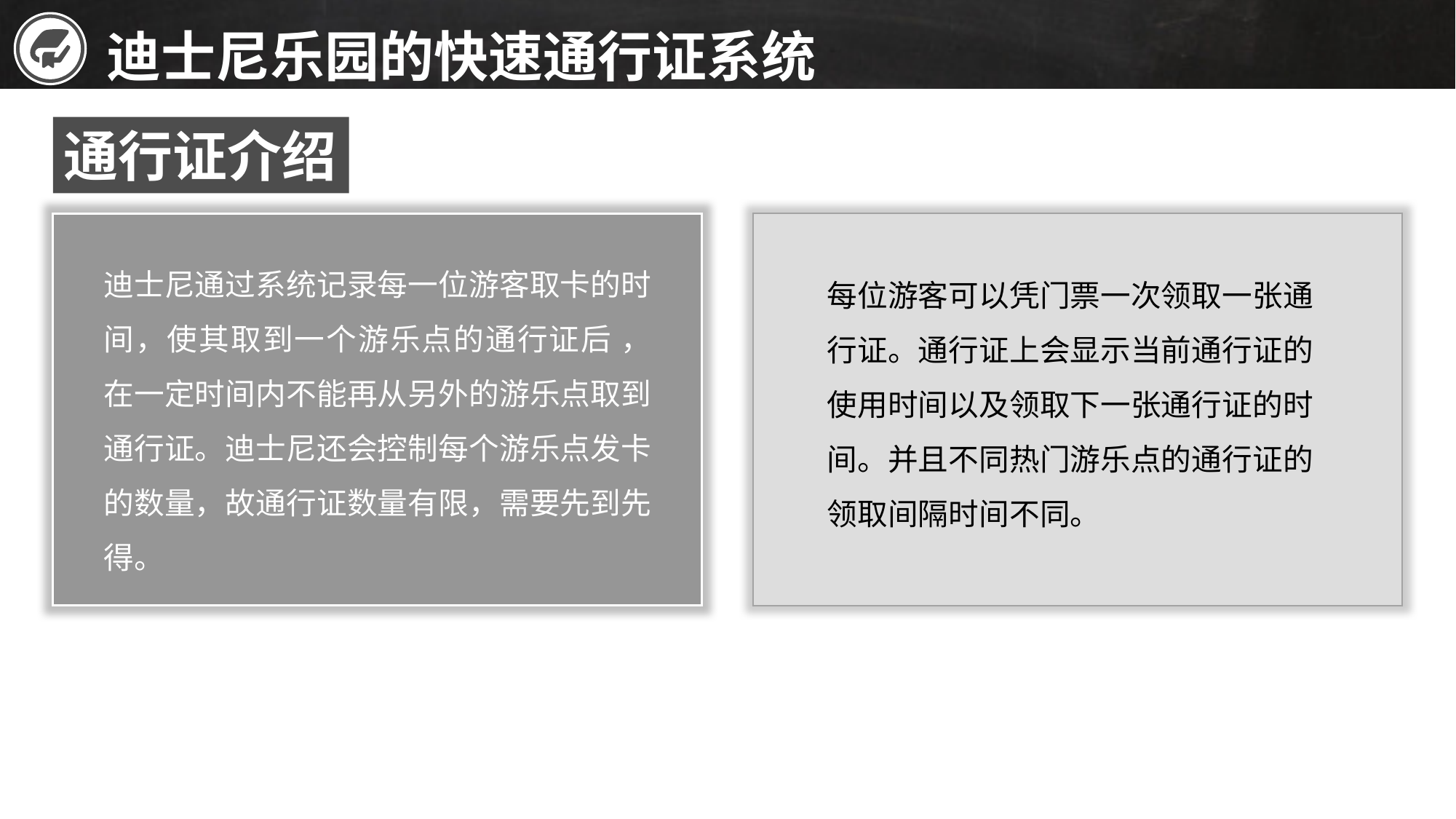

迪士尼乐园的快速通行证系统

通行证介绍

迪士尼通过系统记录每一位游客取卡的时间，使其取到一个游乐点的通行证后 ，在一定时间内不能再从另外的游乐点取到通行证。迪士尼还会控制每个游乐点发卡的数量，故通行证数量有限，需要先到先得。
每位游客可以凭门票一次领取一张通行证。通行证上会显示当前通行证的使用时间以及领取下一张通行证的时间。并且不同热门游乐点的通行证的领取间隔时间不同。

这里填写文字内容这里填写文字内容